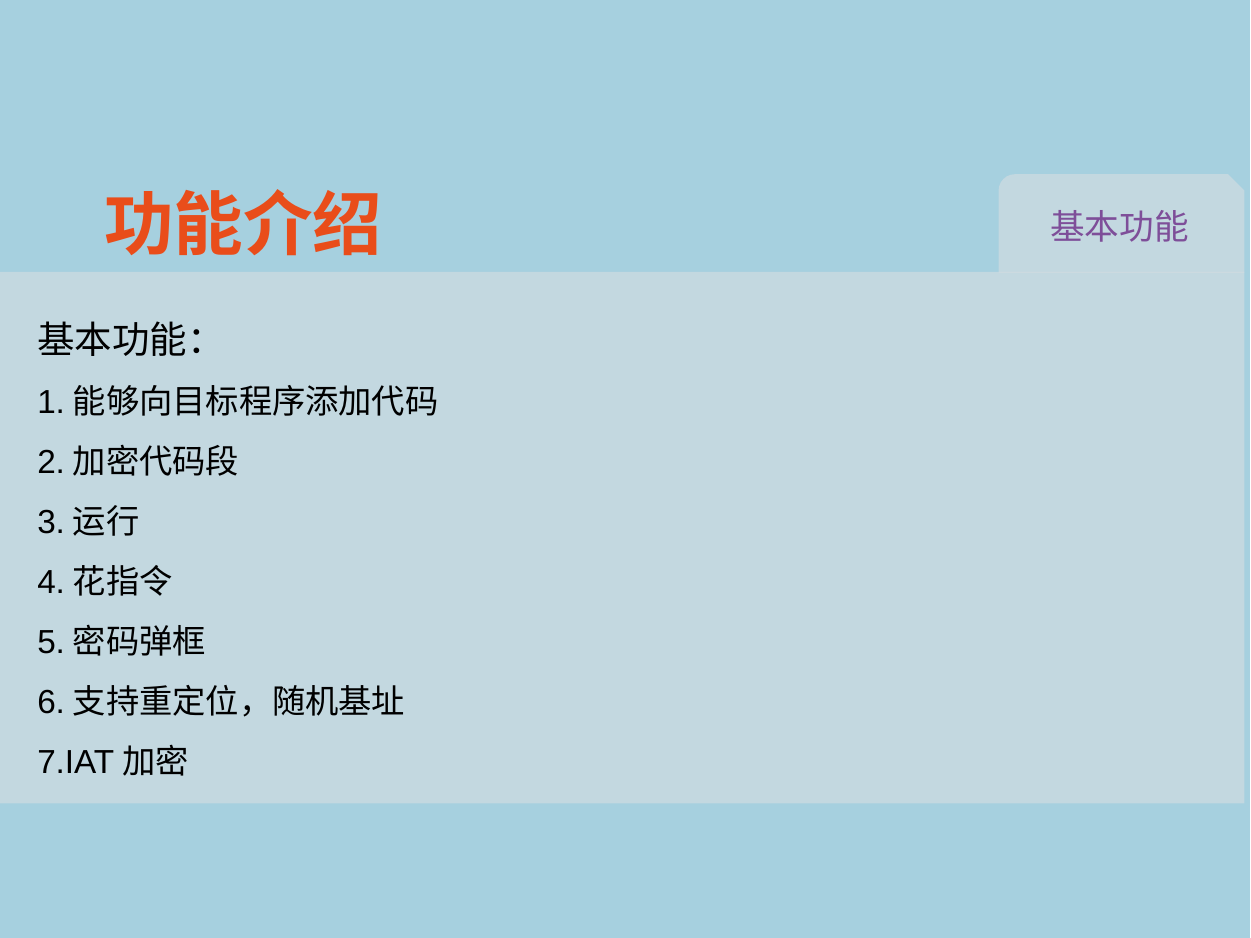

功能介绍
基本功能

基本功能：
1.能够向目标程序添加代码
2.加密代码段
3.运行
4.花指令
5.密码弹框
6.支持重定位，随机基址
7.IAT加密